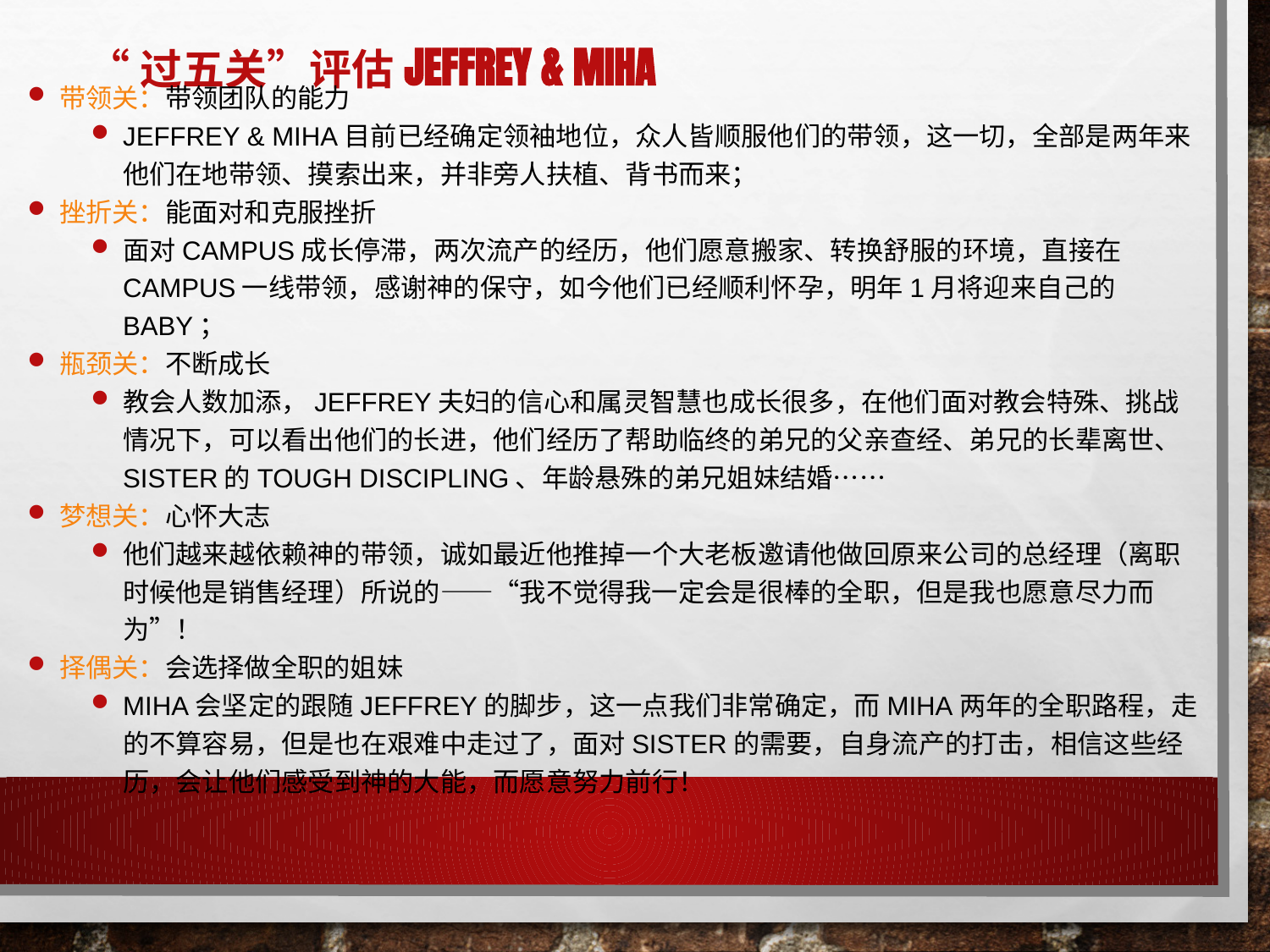

# “过五关”评估Jeffrey & Miha
带领关：带领团队的能力
Jeffrey & Miha目前已经确定领袖地位，众人皆顺服他们的带领，这一切，全部是两年来他们在地带领、摸索出来，并非旁人扶植、背书而来；
挫折关：能面对和克服挫折
面对campus成长停滞，两次流产的经历，他们愿意搬家、转换舒服的环境，直接在Campus一线带领，感谢神的保守，如今他们已经顺利怀孕，明年1月将迎来自己的baby；
瓶颈关：不断成长
教会人数加添，Jeffrey夫妇的信心和属灵智慧也成长很多，在他们面对教会特殊、挑战情况下，可以看出他们的长进，他们经历了帮助临终的弟兄的父亲查经、弟兄的长辈离世、sister的tough discipling、年龄悬殊的弟兄姐妹结婚……
梦想关：心怀大志
他们越来越依赖神的带领，诚如最近他推掉一个大老板邀请他做回原来公司的总经理（离职时候他是销售经理）所说的——“我不觉得我一定会是很棒的全职，但是我也愿意尽力而为”！
择偶关：会选择做全职的姐妹
Miha会坚定的跟随Jeffrey的脚步，这一点我们非常确定，而Miha两年的全职路程，走的不算容易，但是也在艰难中走过了，面对sister的需要，自身流产的打击，相信这些经历，会让他们感受到神的大能，而愿意努力前行！